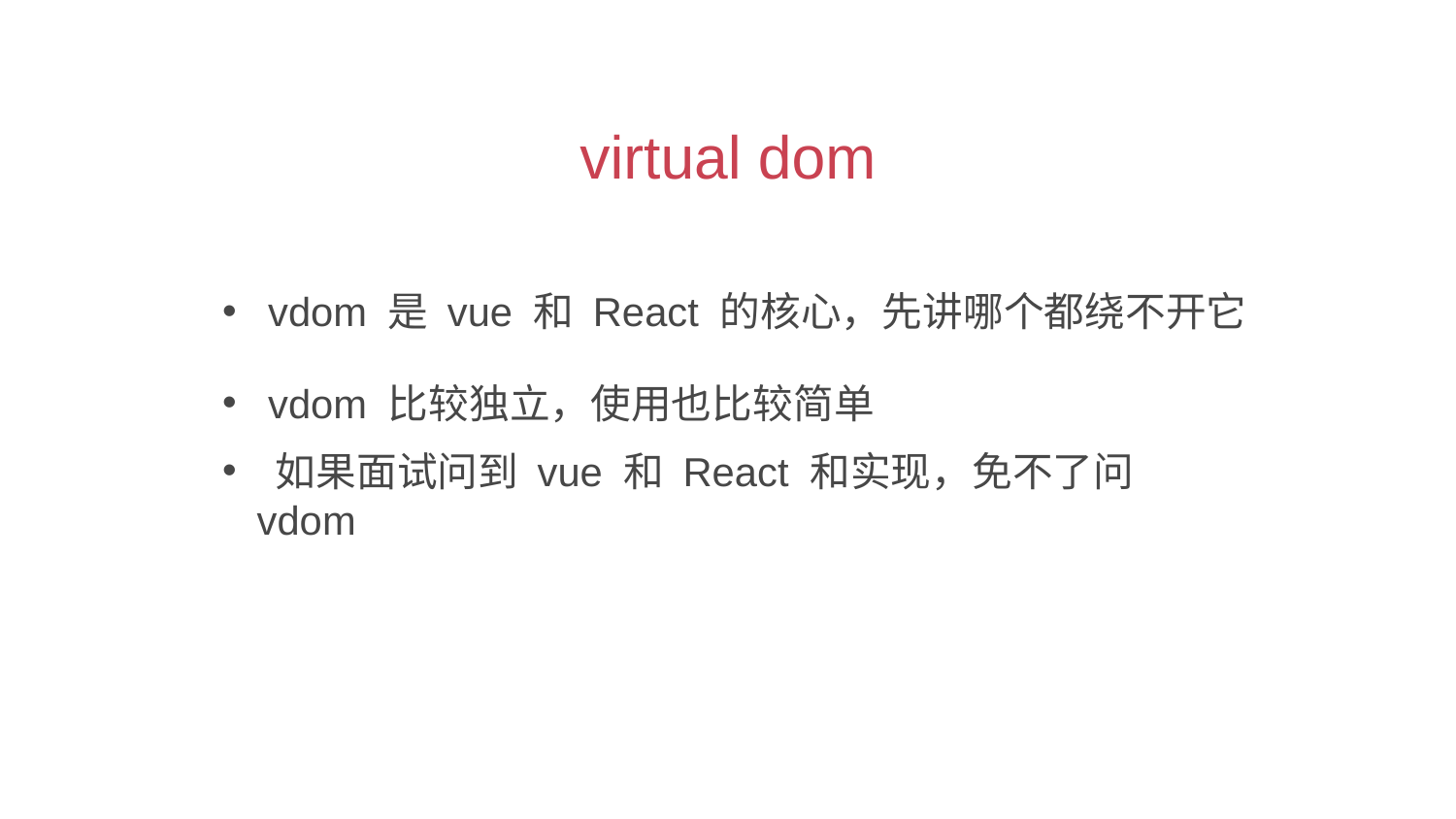

virtual dom
 vdom 是 vue 和 React 的核心，先讲哪个都绕不开它
 vdom 比较独立，使用也比较简单
 如果面试问到 vue 和 React 和实现，免不了问 vdom